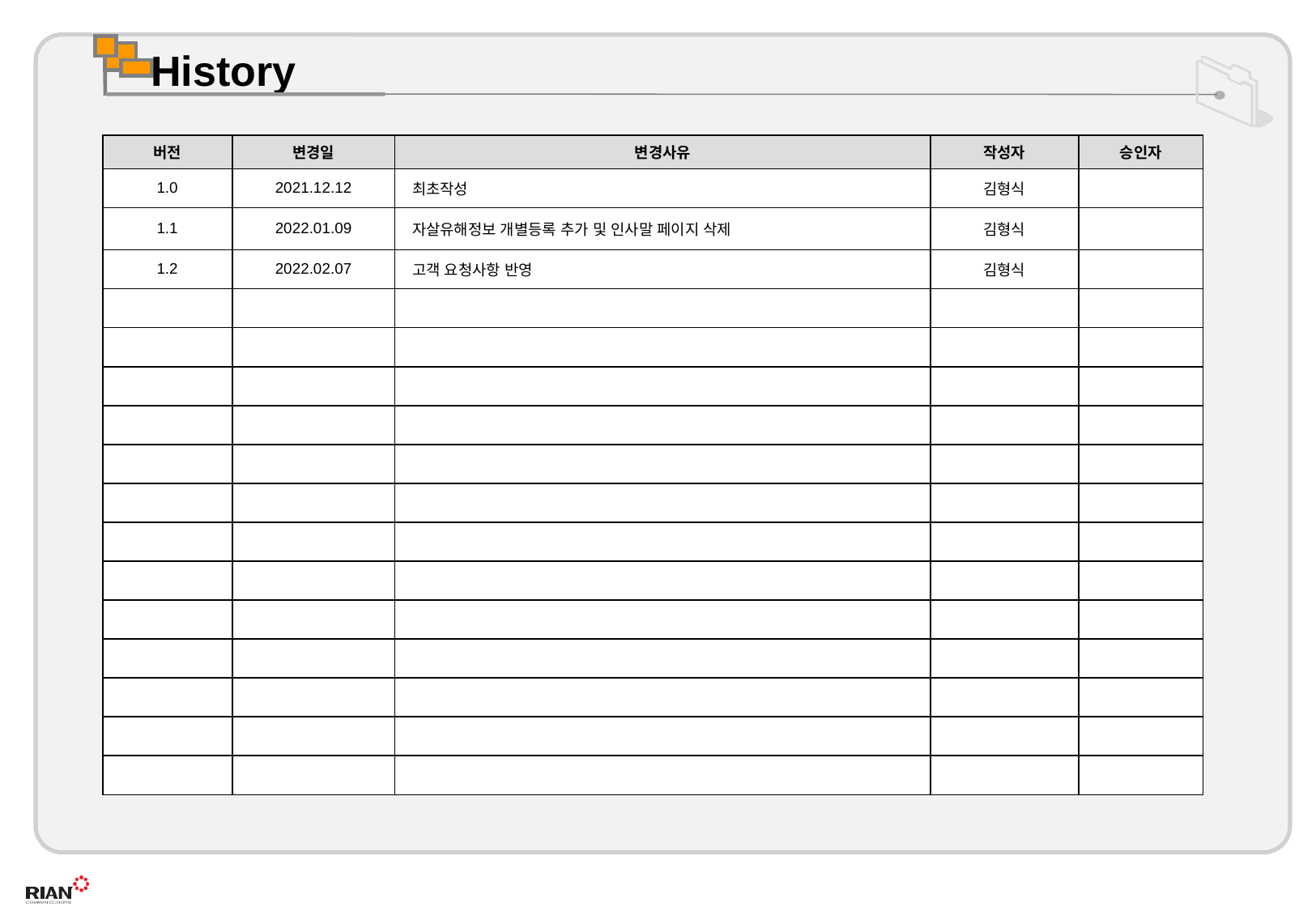

| 버전 | 변경일 | 변경사유 | 작성자 | 승인자 |
| --- | --- | --- | --- | --- |
| 1.0 | 2021.12.12 | 최초작성 | 김형식 |  |
| 1.1 | 2022.01.09 | 자살유해정보 개별등록 추가 및 인사말 페이지 삭제 | 김형식 |  |
| 1.2 | 2022.02.07 | 고객 요청사항 반영 | 김형식 |  |
|  |  |  |  |  |
|  |  |  |  |  |
|  |  |  |  |  |
|  |  |  |  |  |
|  |  |  |  |  |
|  |  |  |  |  |
|  |  |  |  |  |
|  |  |  |  |  |
|  |  |  |  |  |
|  |  |  |  |  |
|  |  |  |  |  |
|  |  |  |  |  |
|  |  |  |  |  |